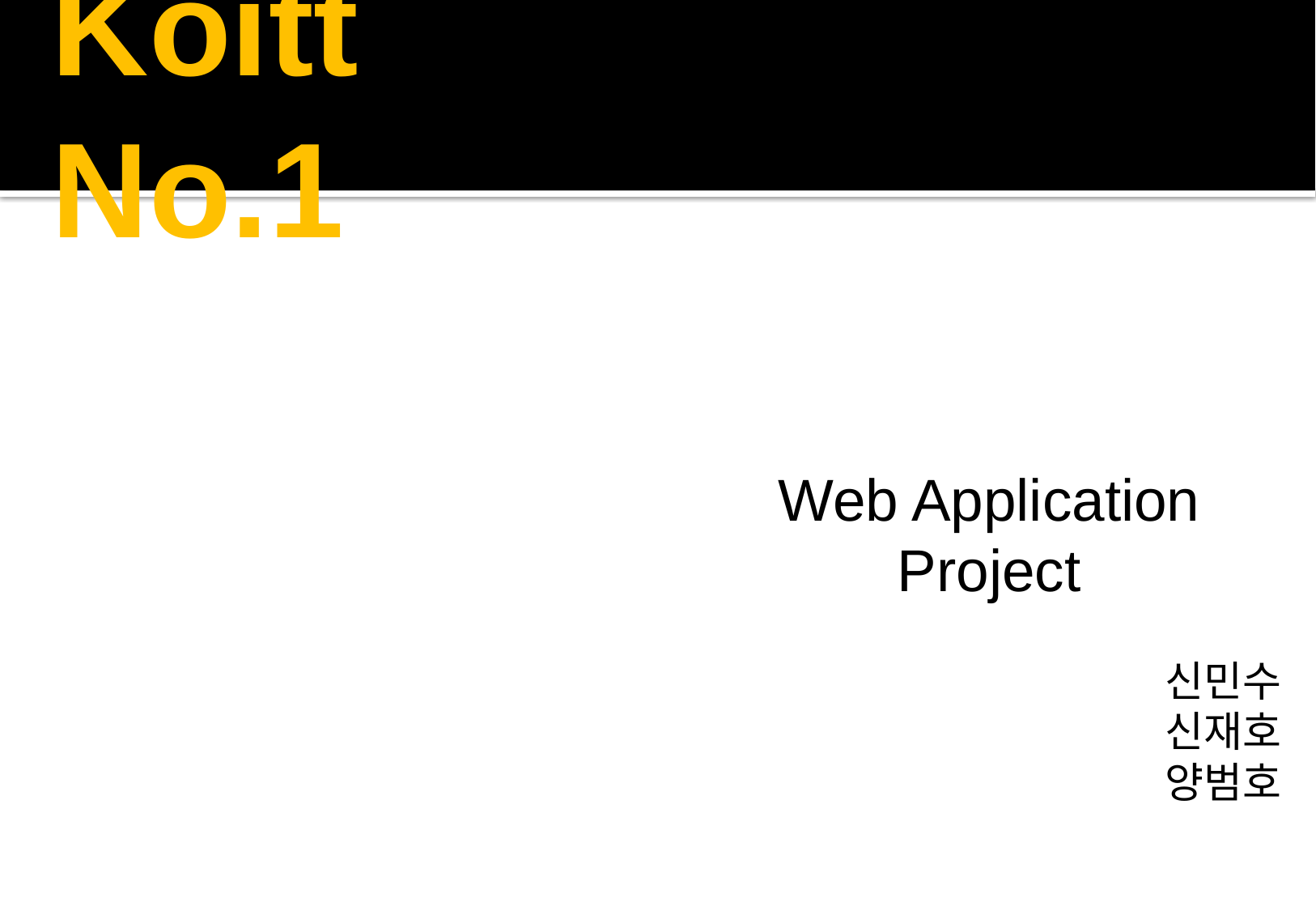

Koitt No.1
Web Application
Project
신민수
신재호
양범호